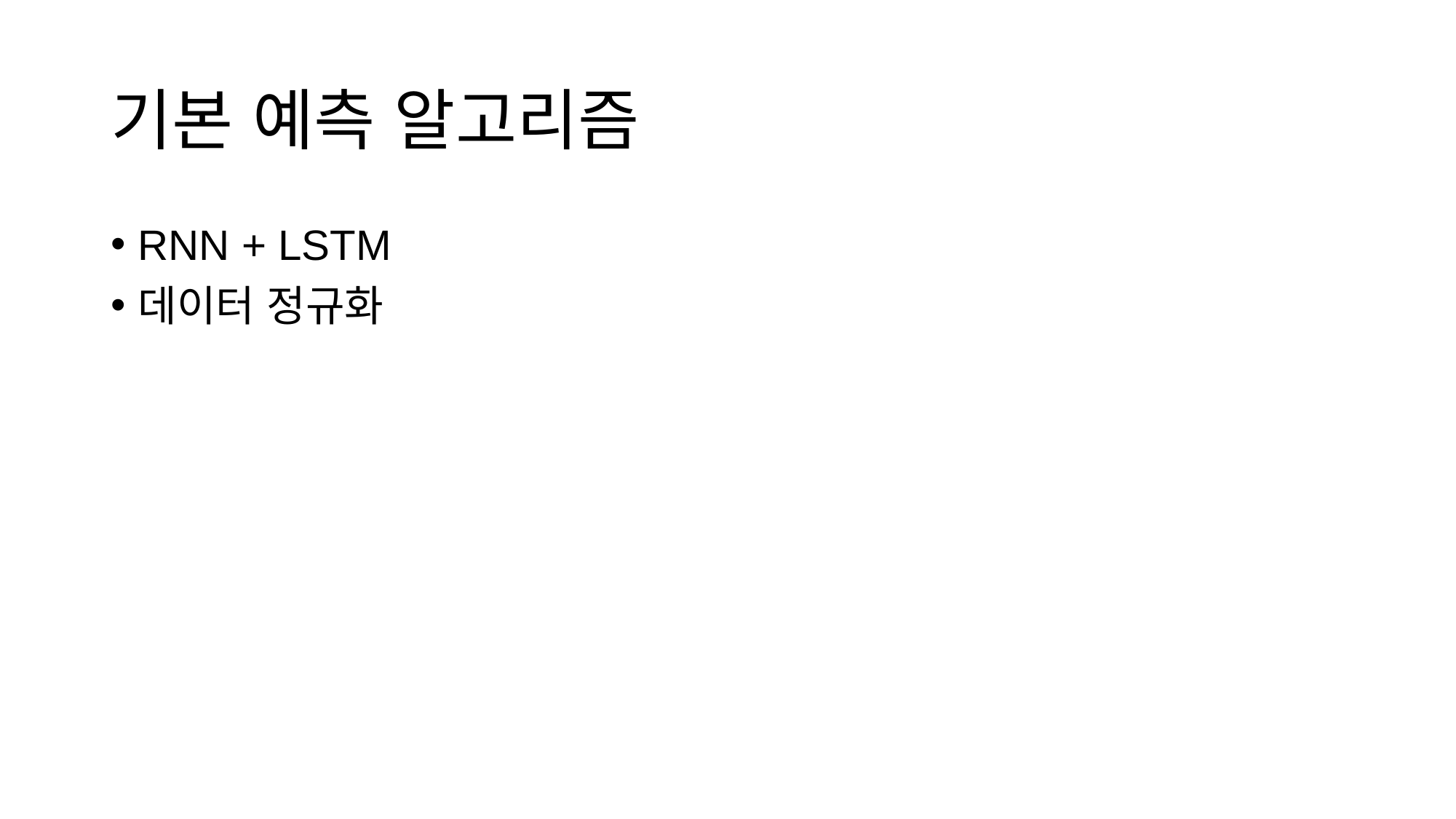

# 기본 예측 알고리즘
RNN + LSTM
데이터 정규화